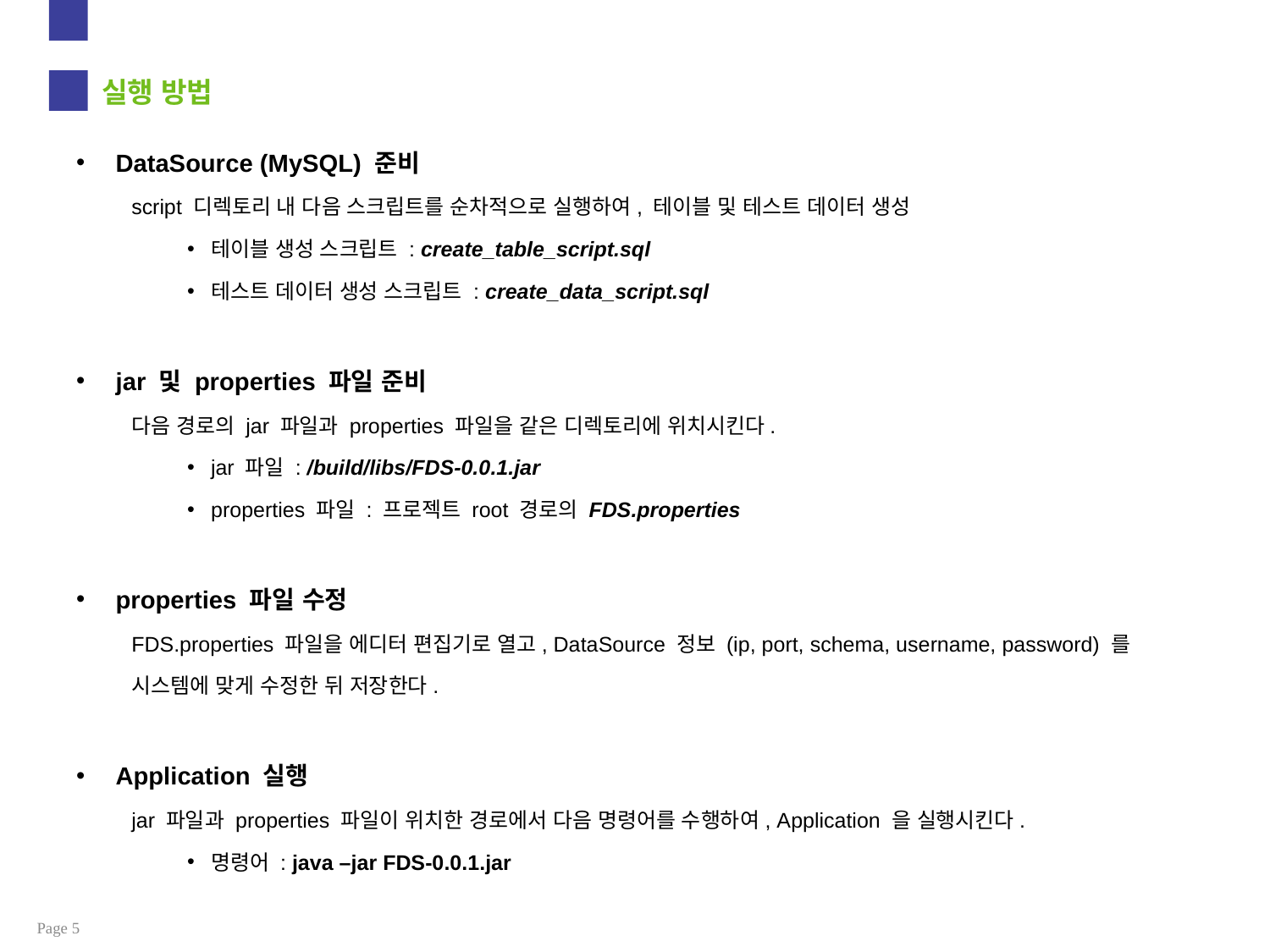

# 실행 방법
DataSource (MySQL) 준비
script 디렉토리 내 다음 스크립트를 순차적으로 실행하여, 테이블 및 테스트 데이터 생성
테이블 생성 스크립트 : create_table_script.sql
테스트 데이터 생성 스크립트 : create_data_script.sql

jar 및 properties 파일 준비
다음 경로의 jar 파일과 properties 파일을 같은 디렉토리에 위치시킨다.
jar 파일 : /build/libs/FDS-0.0.1.jar
properties 파일 : 프로젝트 root 경로의 FDS.properties

properties 파일 수정
FDS.properties 파일을 에디터 편집기로 열고, DataSource 정보 (ip, port, schema, username, password) 를
시스템에 맞게 수정한 뒤 저장한다.

Application 실행
jar 파일과 properties 파일이 위치한 경로에서 다음 명령어를 수행하여, Application 을 실행시킨다.
명령어 : java –jar FDS-0.0.1.jar
Page 5